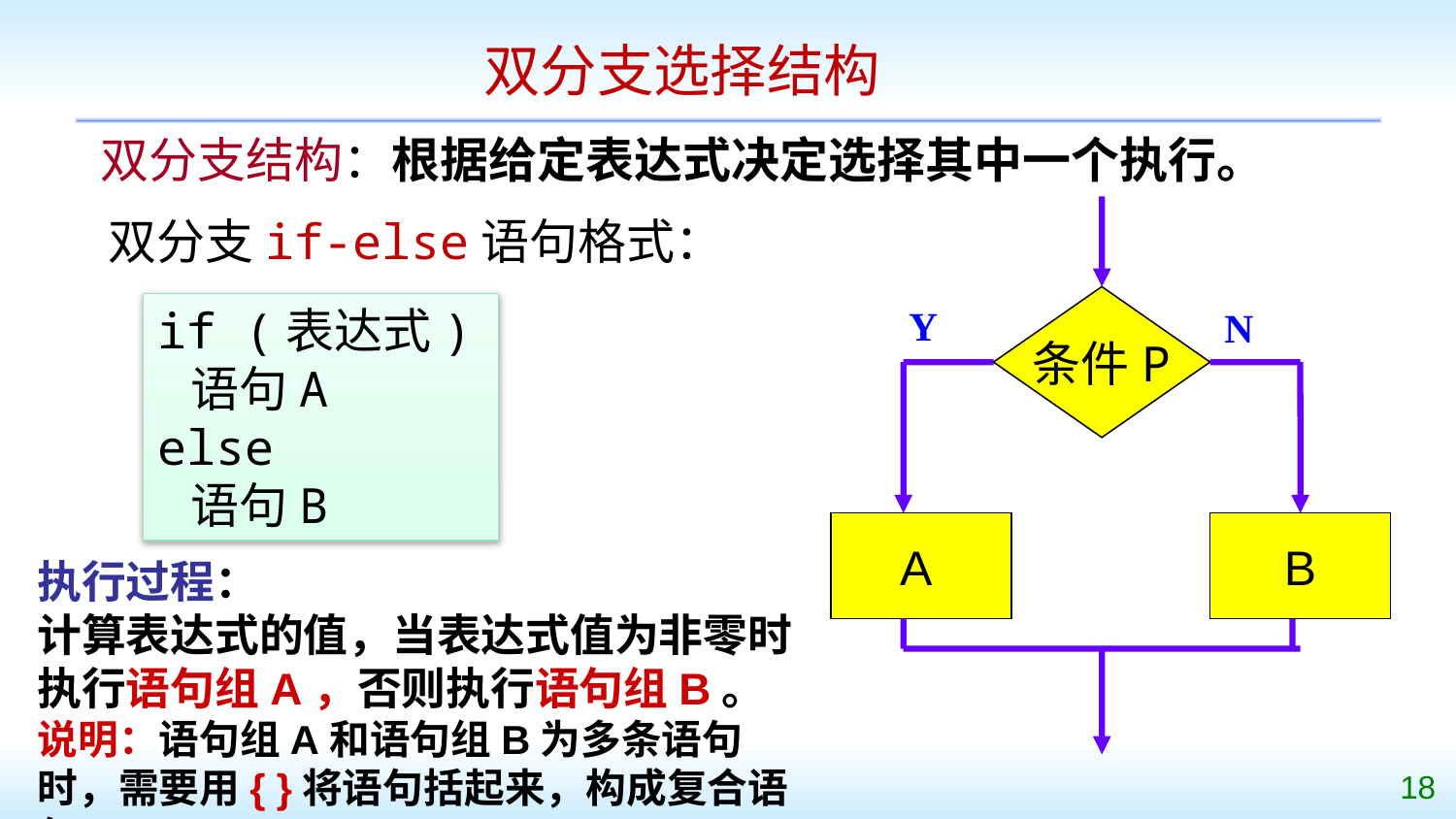

双分支选择结构
双分支结构：根据给定表达式决定选择其中一个执行。

条件P
Y
N

    A
B

双分支if-else语句格式：
if (表达式)
  语句A
else
  语句B
执行过程：
计算表达式的值，当表达式值为非零时执行语句组A，否则执行语句组B。
说明：语句组A和语句组B为多条语句时，需要用{ }将语句括起来，构成复合语句。
18